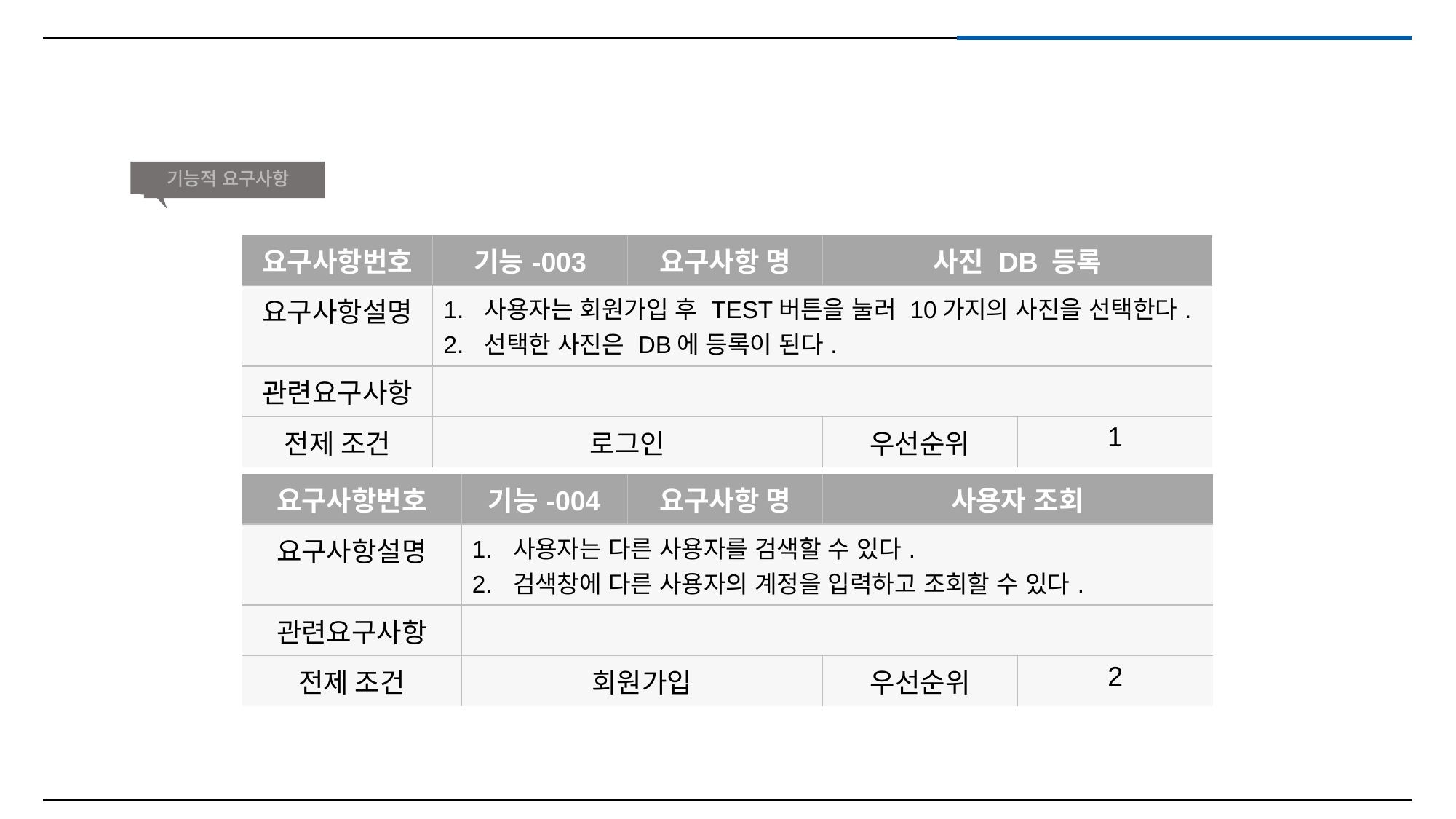

기능적 요구사항

| 요구사항번호 | 기능-003 | 요구사항 명 | 사진 DB 등록 |  |
| --- | --- | --- | --- | --- |
| 요구사항설명 | 사용자는 회원가입 후 TEST버튼을 눌러 10가지의 사진을 선택한다. 선택한 사진은 DB에 등록이 된다. |  |  |  |
| 관련요구사항 |  |  |  |  |
| 전제 조건 | 로그인 |  | 우선순위 | 1 |
| 요구사항번호 | 기능-004 | 요구사항 명 | 사용자 조회 |  |
| --- | --- | --- | --- | --- |
| 요구사항설명 | 사용자는 다른 사용자를 검색할 수 있다. 검색창에 다른 사용자의 계정을 입력하고 조회할 수 있다. |  |  |  |
| 관련요구사항 |  |  |  |  |
| 전제 조건 | 회원가입 |  | 우선순위 | 2 |